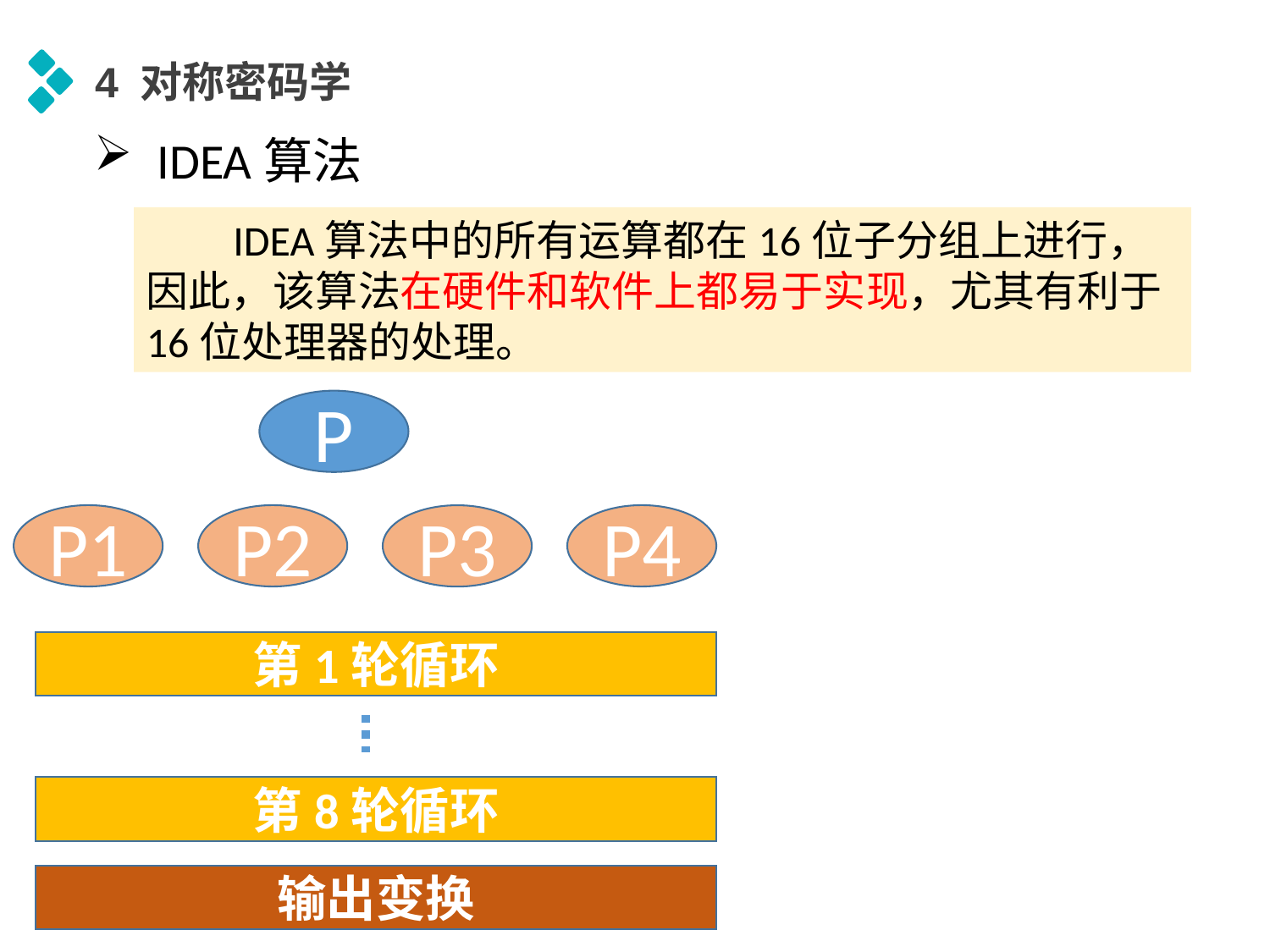

4 对称密码学

IDEA算法
IDEA算法中的所有运算都在16位子分组上进行，因此，该算法在硬件和软件上都易于实现，尤其有利于16位处理器的处理。
P
P1
P2
P4
P3
第1轮循环
第8轮循环
输出变换